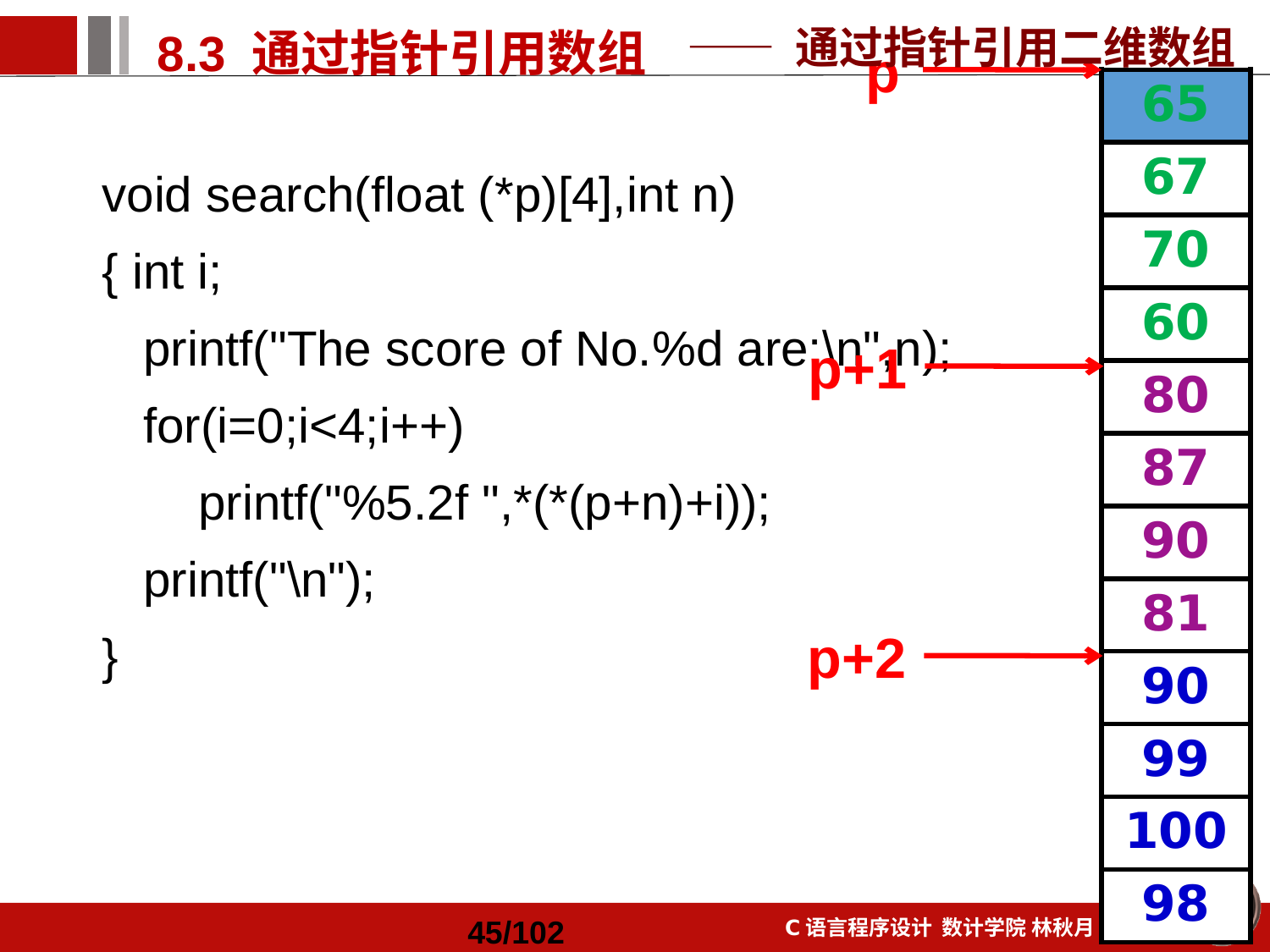

—— 通过指针引用二维数组
p
| 65 |
| --- |
| 67 |
| 70 |
| 60 |
| 80 |
| 87 |
| 90 |
| 81 |
| 90 |
| 99 |
| 100 |
| 98 |
void search(float (*p)[4],int n)
{ int i;
   printf("The score of No.%d are:\n",n);
   for(i=0;i<4;i++)
       printf("%5.2f ",*(*(p+n)+i));
   printf("\n");
}
p+1
p+2